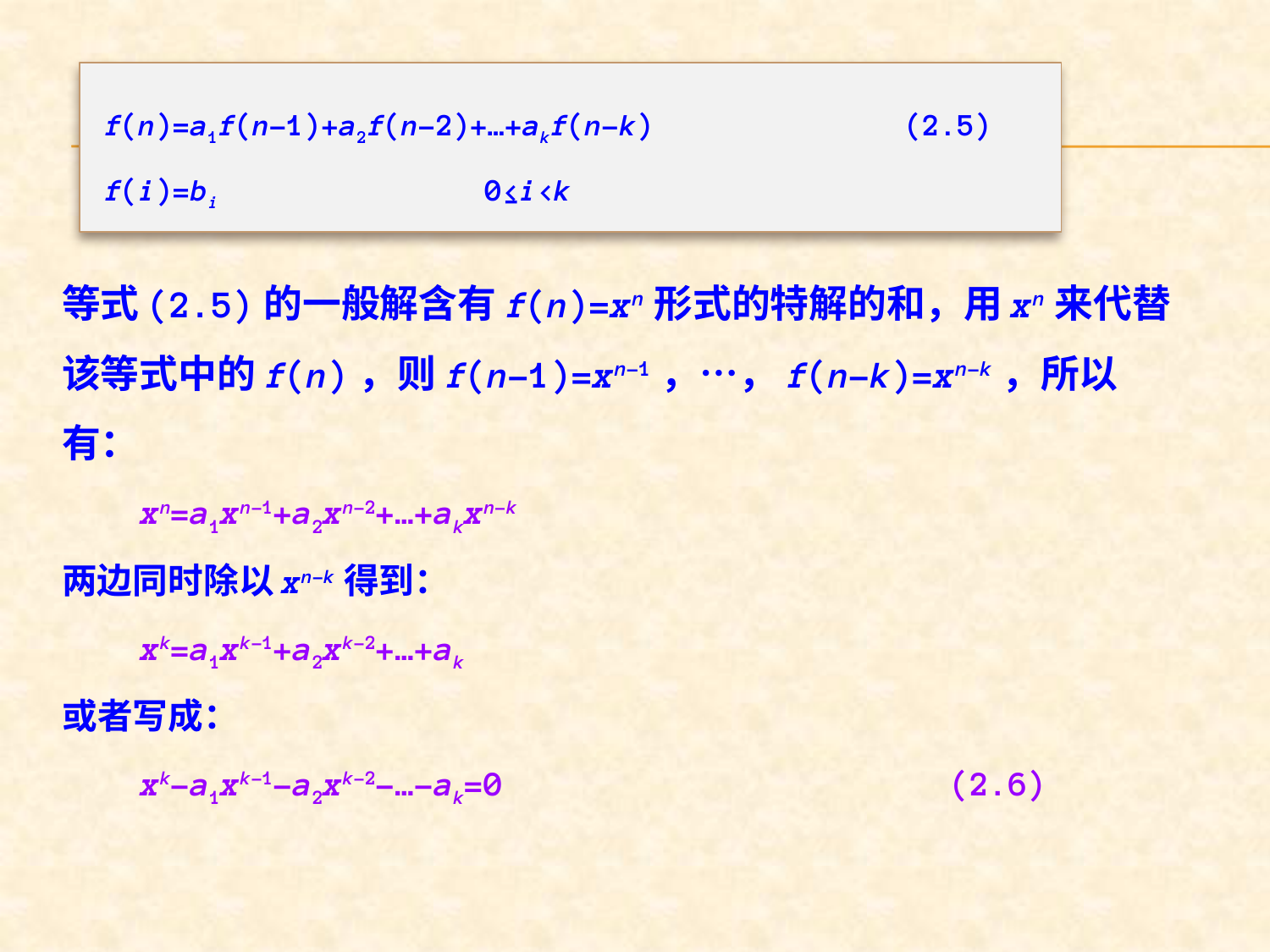

f(n)=a1f(n-1)+a2f(n-2)+…+akf(n-k)	　　　　　(2.5)
f(i)=bi			0≤i<k
等式(2.5)的一般解含有f(n)=xn形式的特解的和，用xn来代替该等式中的f(n)，则f(n-1)=xn-1，…，f(n-k)=xn-k，所以有：
　　xn=a1xn-1+a2xn-2+…+akxn-k
两边同时除以xn-k得到：
　　xk=a1xk-1+a2xk-2+…+ak
或者写成：
　　xk-a1xk-1-a2xk-2-…-ak=0				(2.6)